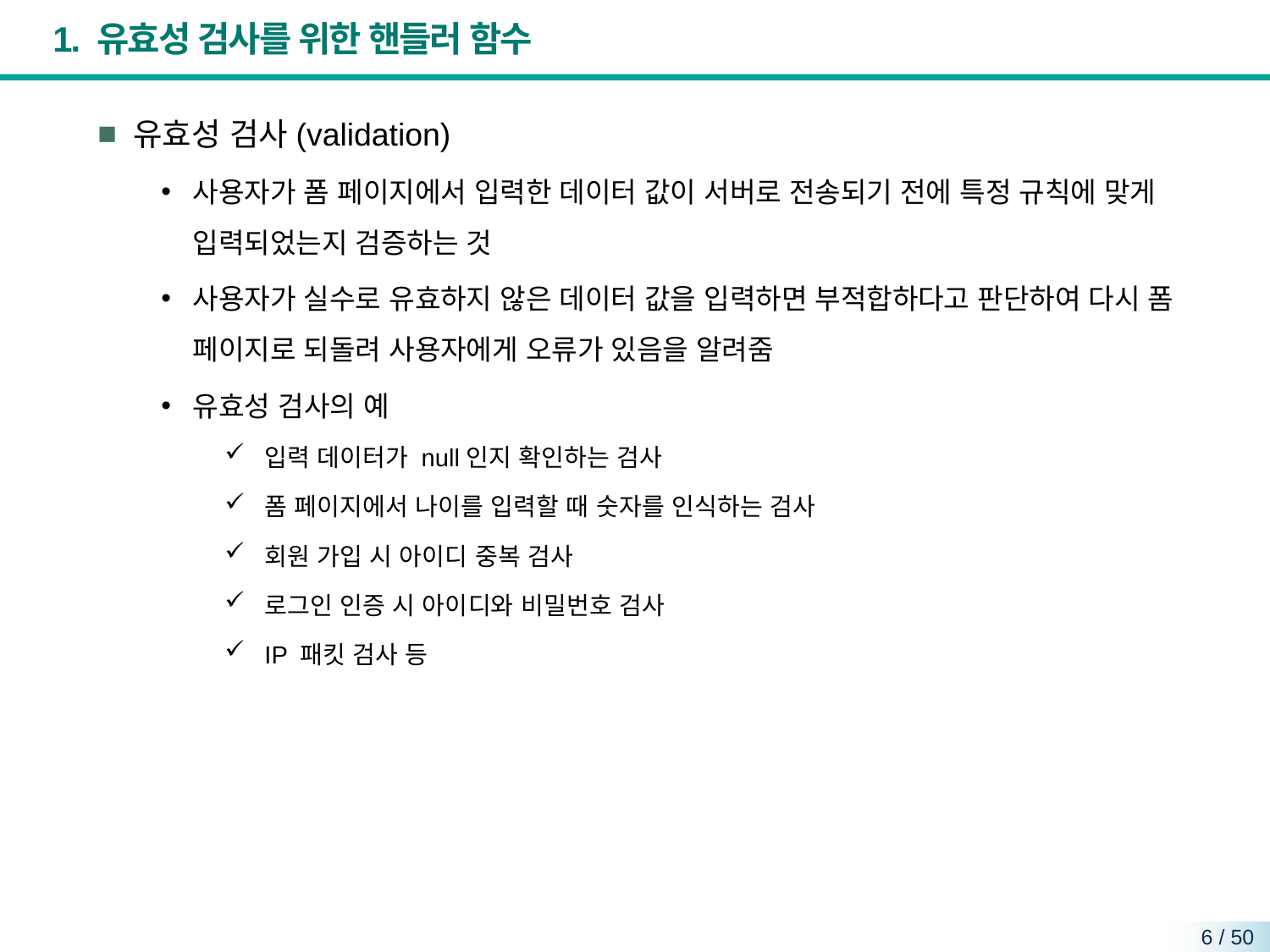

# 1. 유효성 검사를 위한 핸들러 함수
유효성 검사(validation)
사용자가 폼 페이지에서 입력한 데이터 값이 서버로 전송되기 전에 특정 규칙에 맞게 입력되었는지 검증하는 것
사용자가 실수로 유효하지 않은 데이터 값을 입력하면 부적합하다고 판단하여 다시 폼 페이지로 되돌려 사용자에게 오류가 있음을 알려줌
유효성 검사의 예
입력 데이터가 null인지 확인하는 검사
폼 페이지에서 나이를 입력할 때 숫자를 인식하는 검사
회원 가입 시 아이디 중복 검사
로그인 인증 시 아이디와 비밀번호 검사
IP 패킷 검사 등